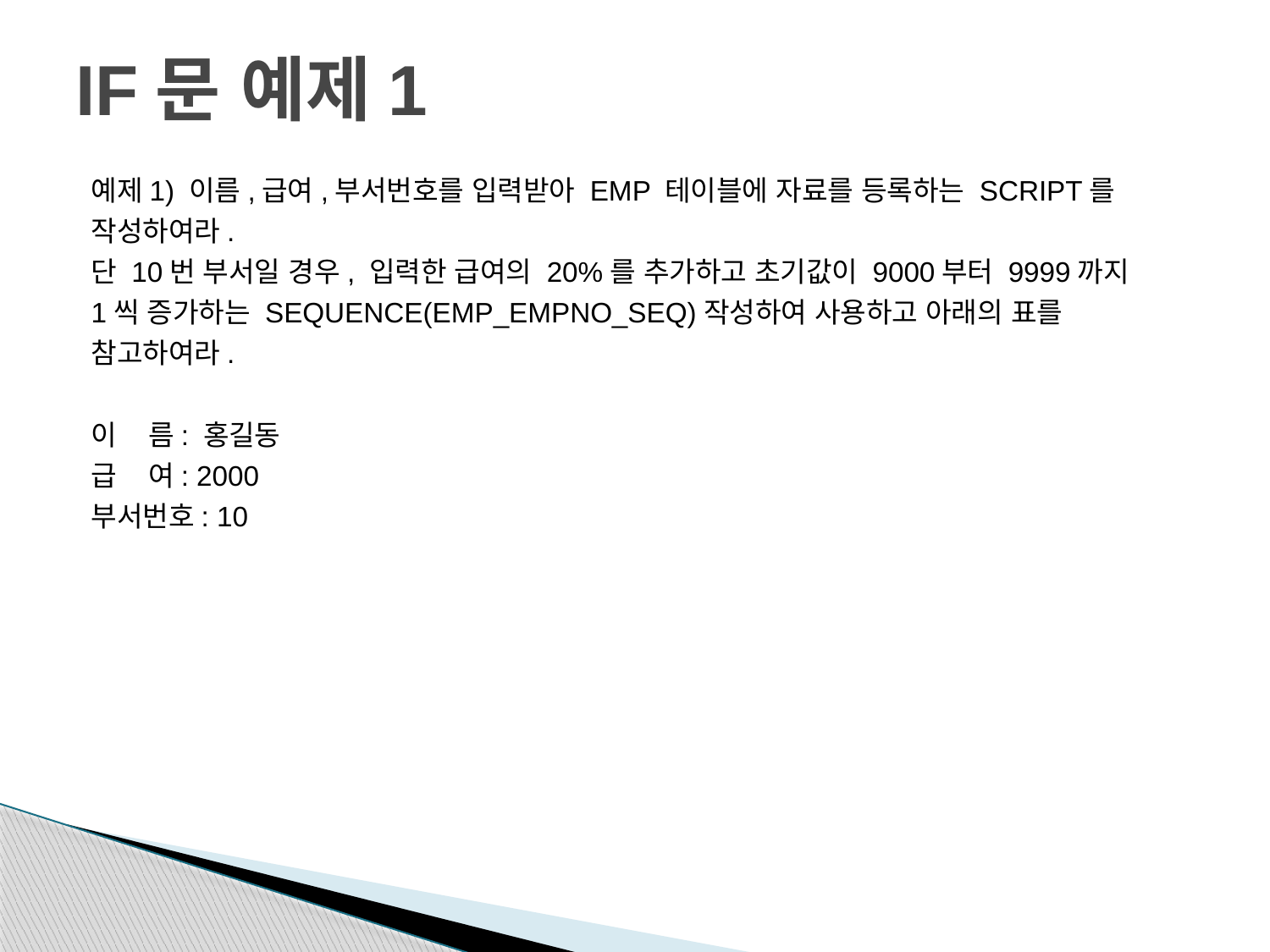

# IF문 예제1
예제1) 이름,급여,부서번호를 입력받아 EMP 테이블에 자료를 등록하는 SCRIPT를
작성하여라.
단 10번 부서일 경우, 입력한 급여의 20%를 추가하고 초기값이 9000부터 9999까지
1씩 증가하는 SEQUENCE(EMP_EMPNO_SEQ)작성하여 사용하고 아래의 표를
참고하여라.

이    름: 홍길동
급    여: 2000
부서번호: 10